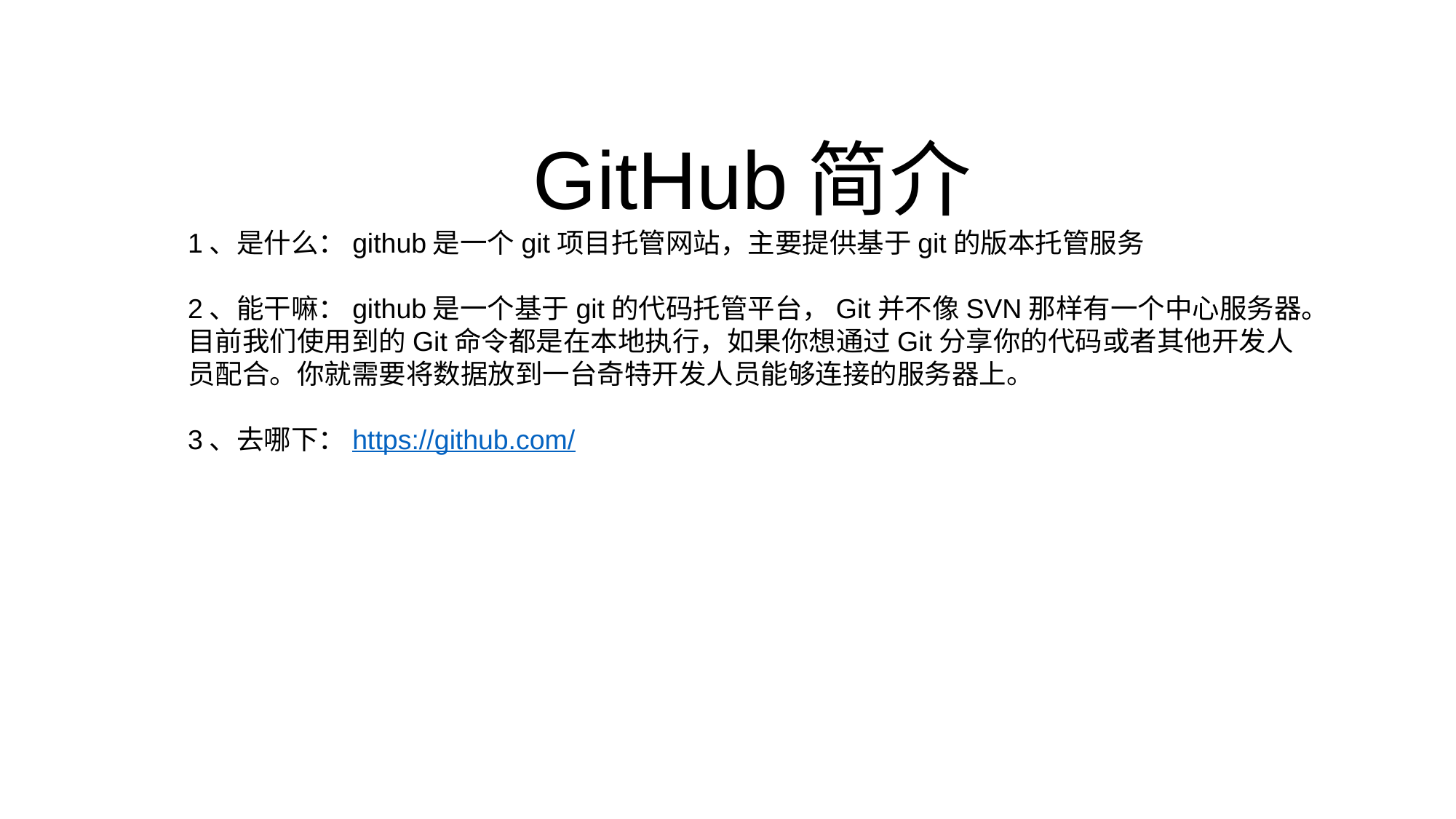

GitHub简介
1、是什么：github是一个git项目托管网站，主要提供基于git的版本托管服务

2、能干嘛：github是一个基于git的代码托管平台，Git并不像SVN那样有一个中心服务器。目前我们使用到的Git命令都是在本地执行，如果你想通过Git分享你的代码或者其他开发人员配合。你就需要将数据放到一台奇特开发人员能够连接的服务器上。

3、去哪下：https://github.com/